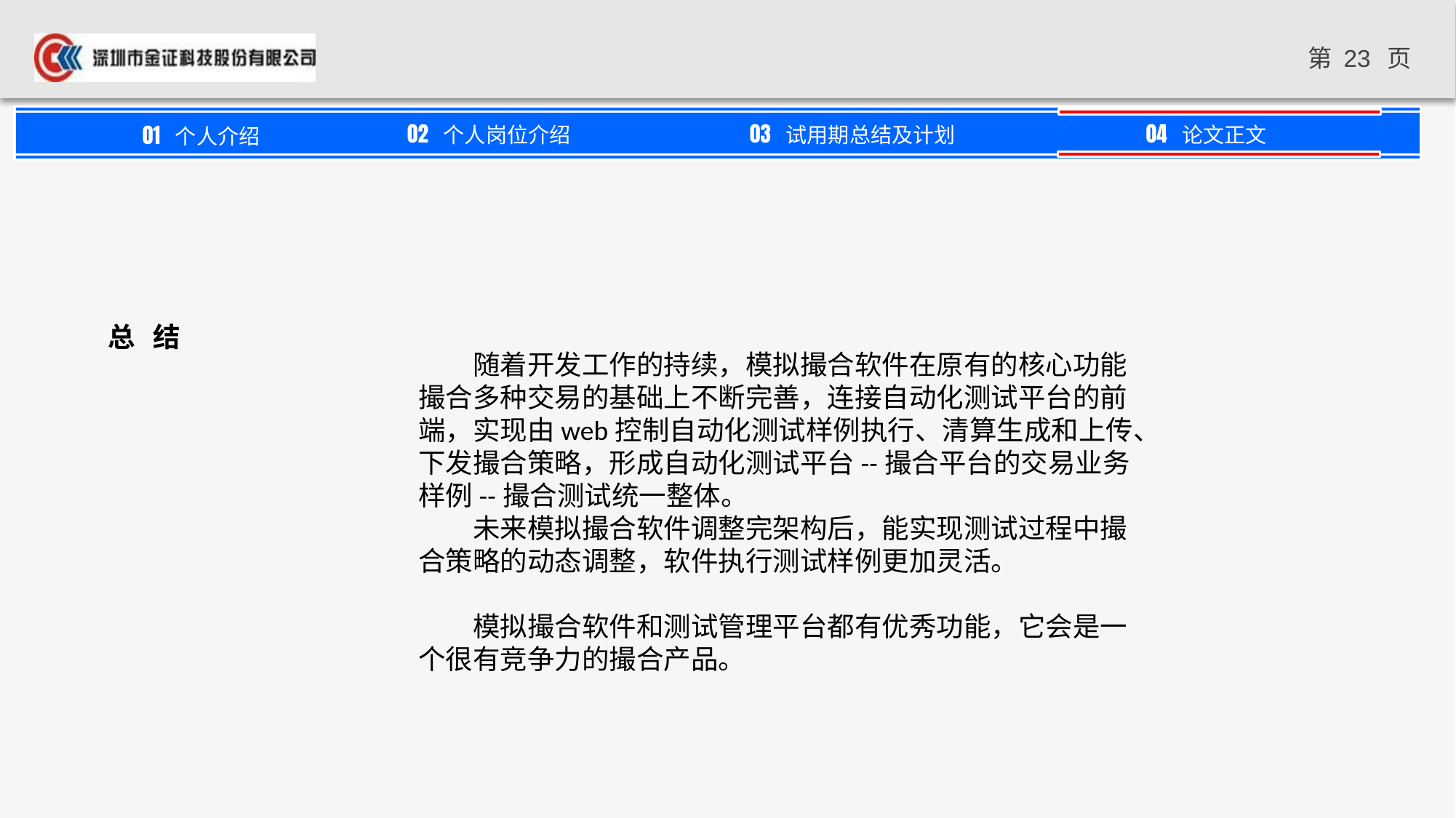

总   结
随着开发工作的持续，模拟撮合软件在原有的核心功能撮合多种交易的基础上不断完善，连接自动化测试平台的前端，实现由web控制自动化测试样例执行、清算生成和上传、下发撮合策略，形成自动化测试平台--撮合平台的交易业务样例--撮合测试统一整体。
未来模拟撮合软件调整完架构后，能实现测试过程中撮合策略的动态调整，软件执行测试样例更加灵活。

模拟撮合软件和测试管理平台都有优秀功能，它会是一个很有竞争力的撮合产品。